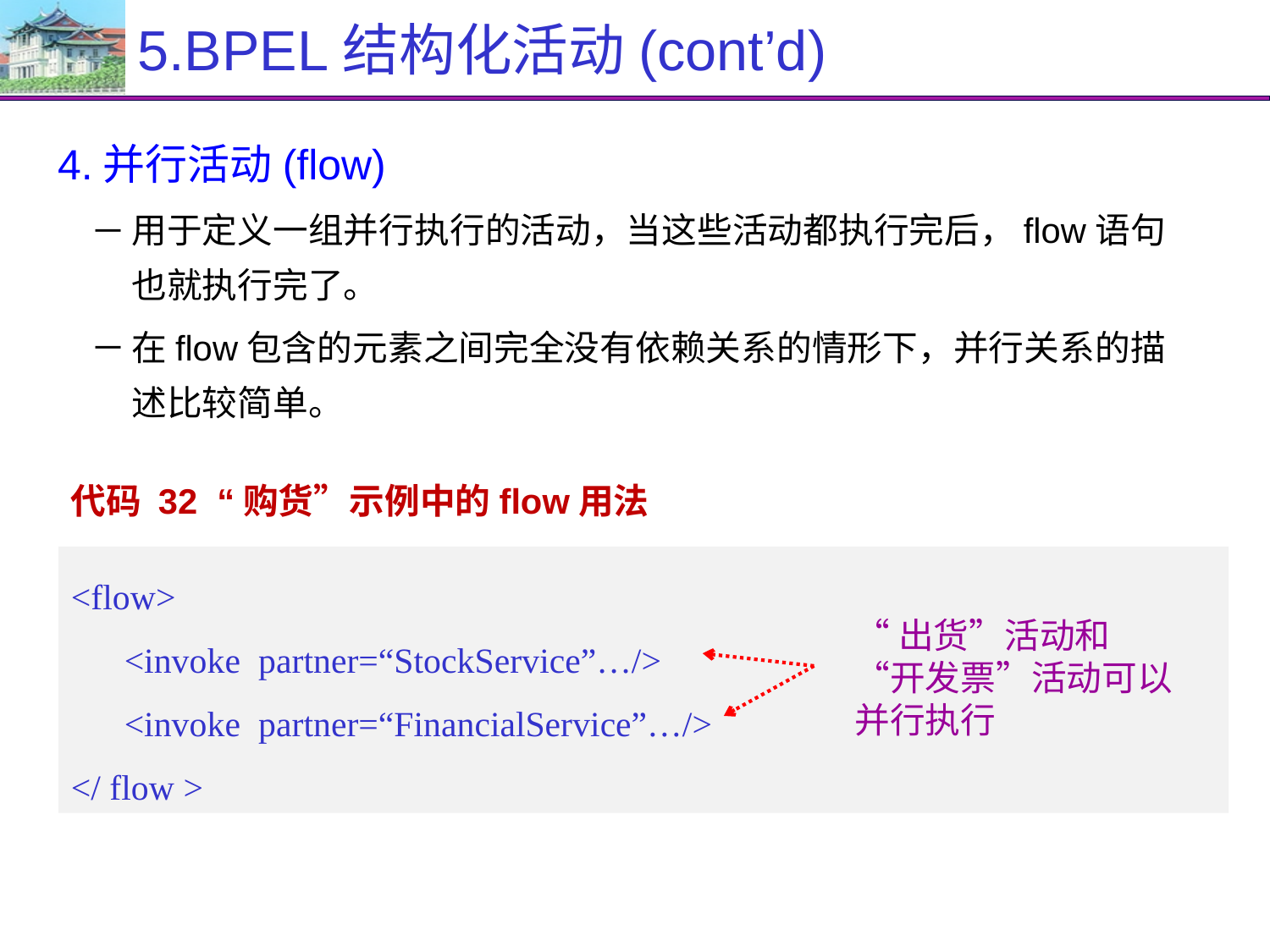

# 5.BPEL结构化活动(cont’d)
4.并行活动(flow)
用于定义一组并行执行的活动，当这些活动都执行完后，flow语句也就执行完了。
在flow包含的元素之间完全没有依赖关系的情形下，并行关系的描述比较简单。
代码 32  “购货”示例中的flow用法
<flow>
      <invoke  partner=“StockService”…/>
      <invoke  partner=“FinancialService”…/>
</ flow >
“出货”活动和“开发票”活动可以并行执行